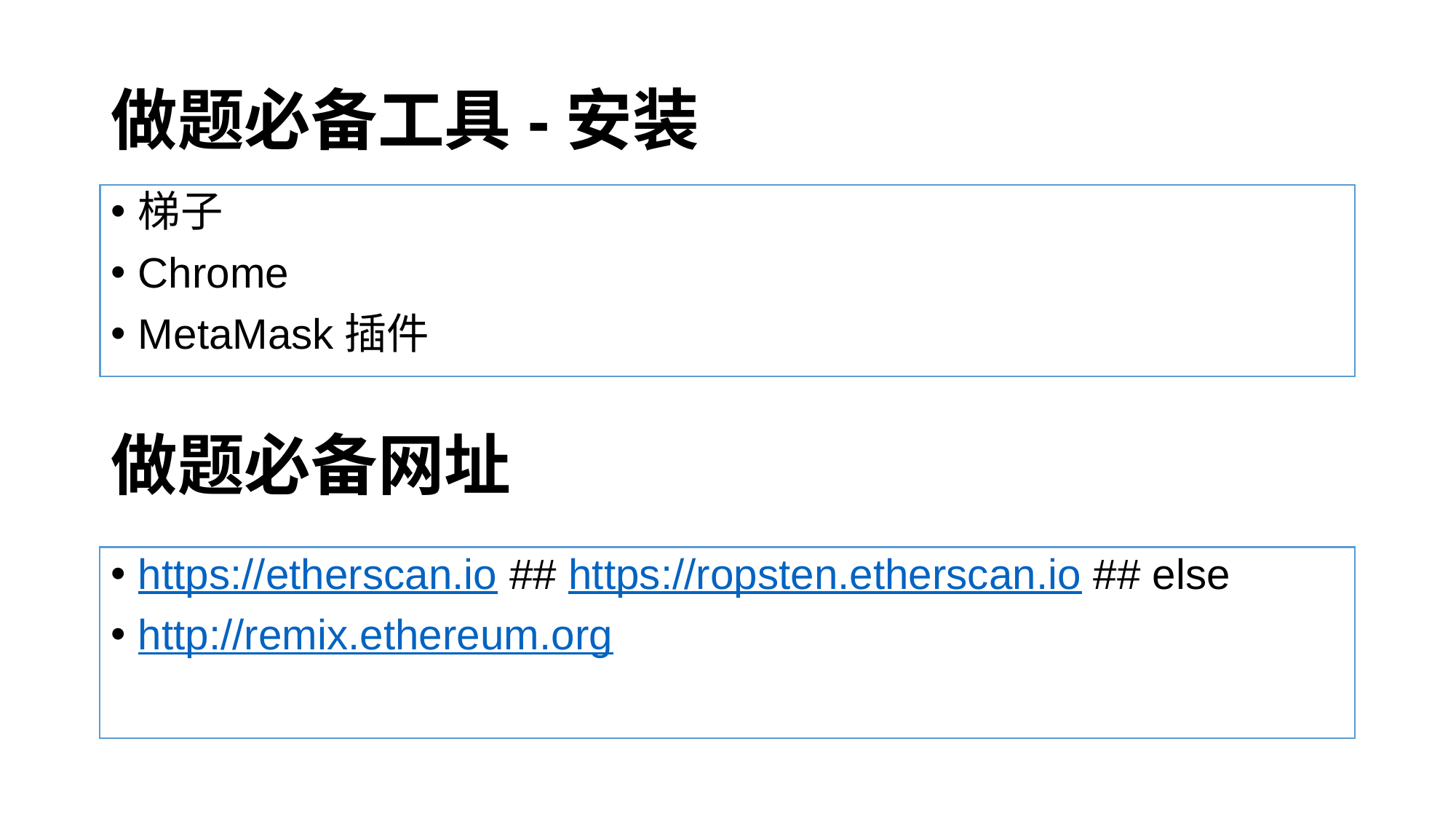

# 做题必备工具-安装
梯子
Chrome
MetaMask插件
做题必备网址
https://etherscan.io ## https://ropsten.etherscan.io ## else
http://remix.ethereum.org